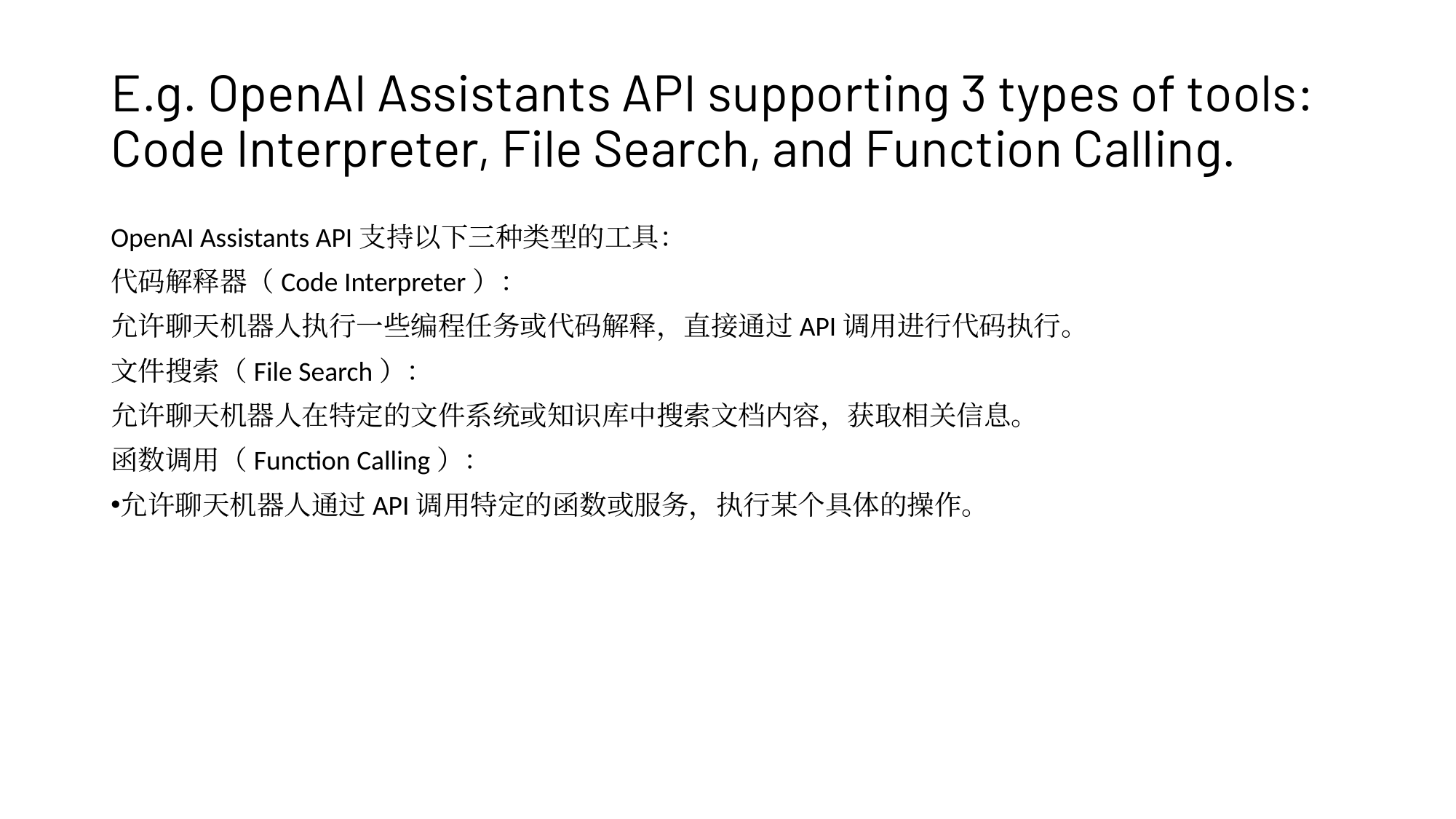

# E.g. OpenAI Assistants API supporting 3 types of tools: Code Interpreter, File Search, and Function Calling.
OpenAI Assistants API支持以下三种类型的工具：
代码解释器（Code Interpreter）：
允许聊天机器人执行一些编程任务或代码解释，直接通过API调用进行代码执行。
文件搜索（File Search）：
允许聊天机器人在特定的文件系统或知识库中搜索文档内容，获取相关信息。
函数调用（Function Calling）：
允许聊天机器人通过API调用特定的函数或服务，执行某个具体的操作。